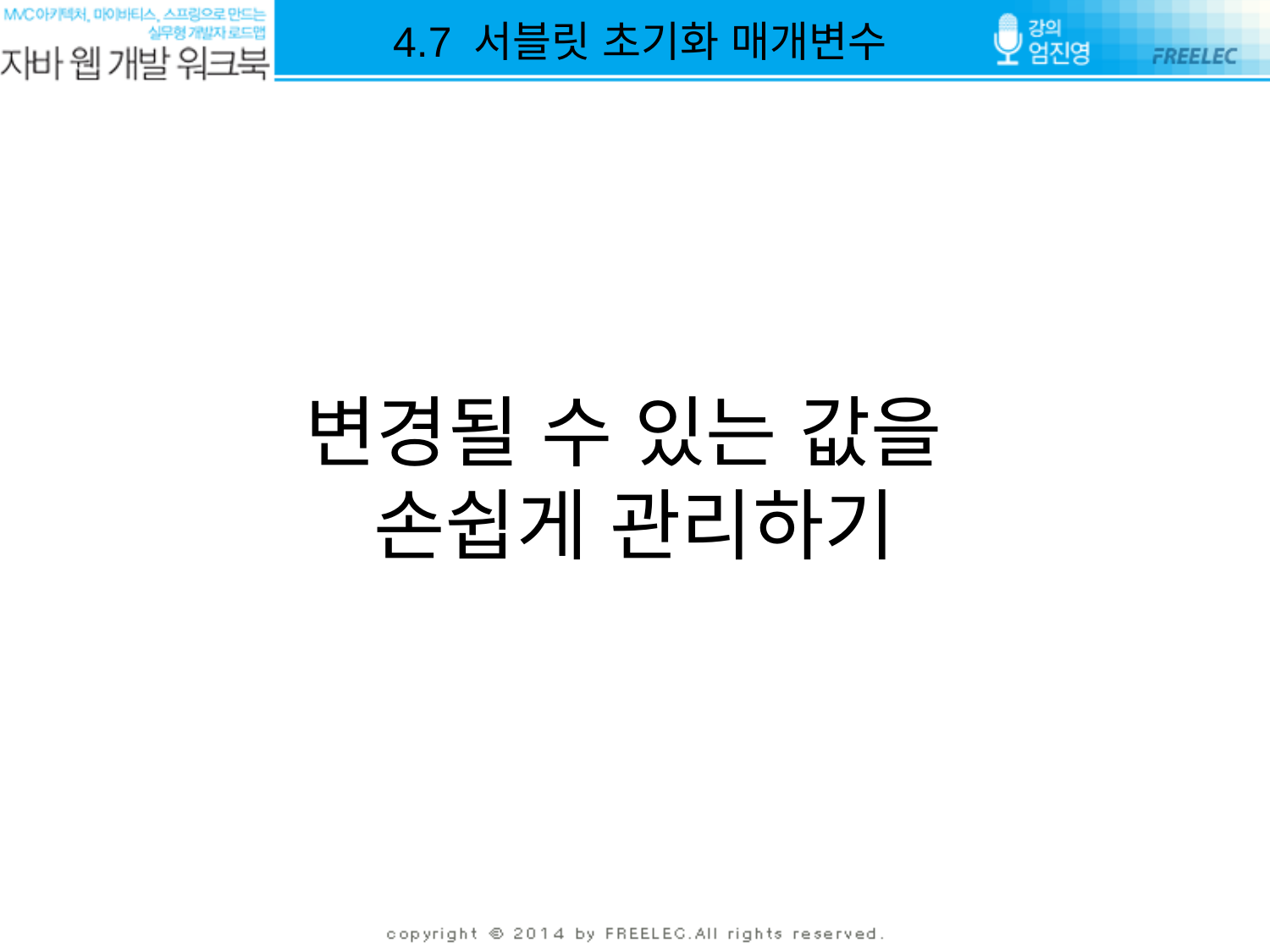

4.7 서블릿 초기화 매개변수
# 변경될 수 있는 값을 손쉽게 관리하기